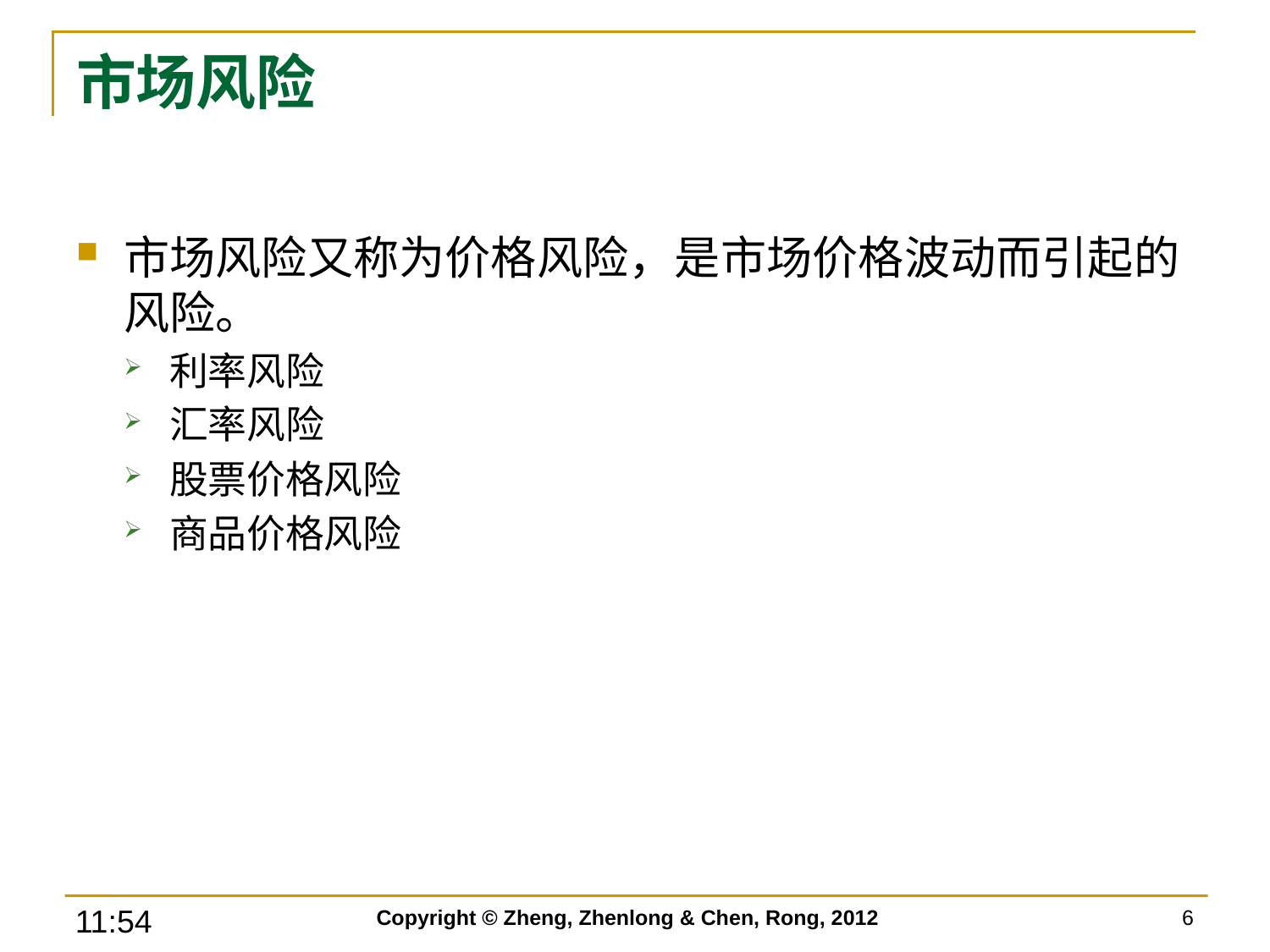

# 市场风险
市场风险又称为价格风险，是市场价格波动而引起的风险。
利率风险
汇率风险
股票价格风险
商品价格风险

Copyright © Zheng, Zhenlong & Chen, Rong, 2012
6